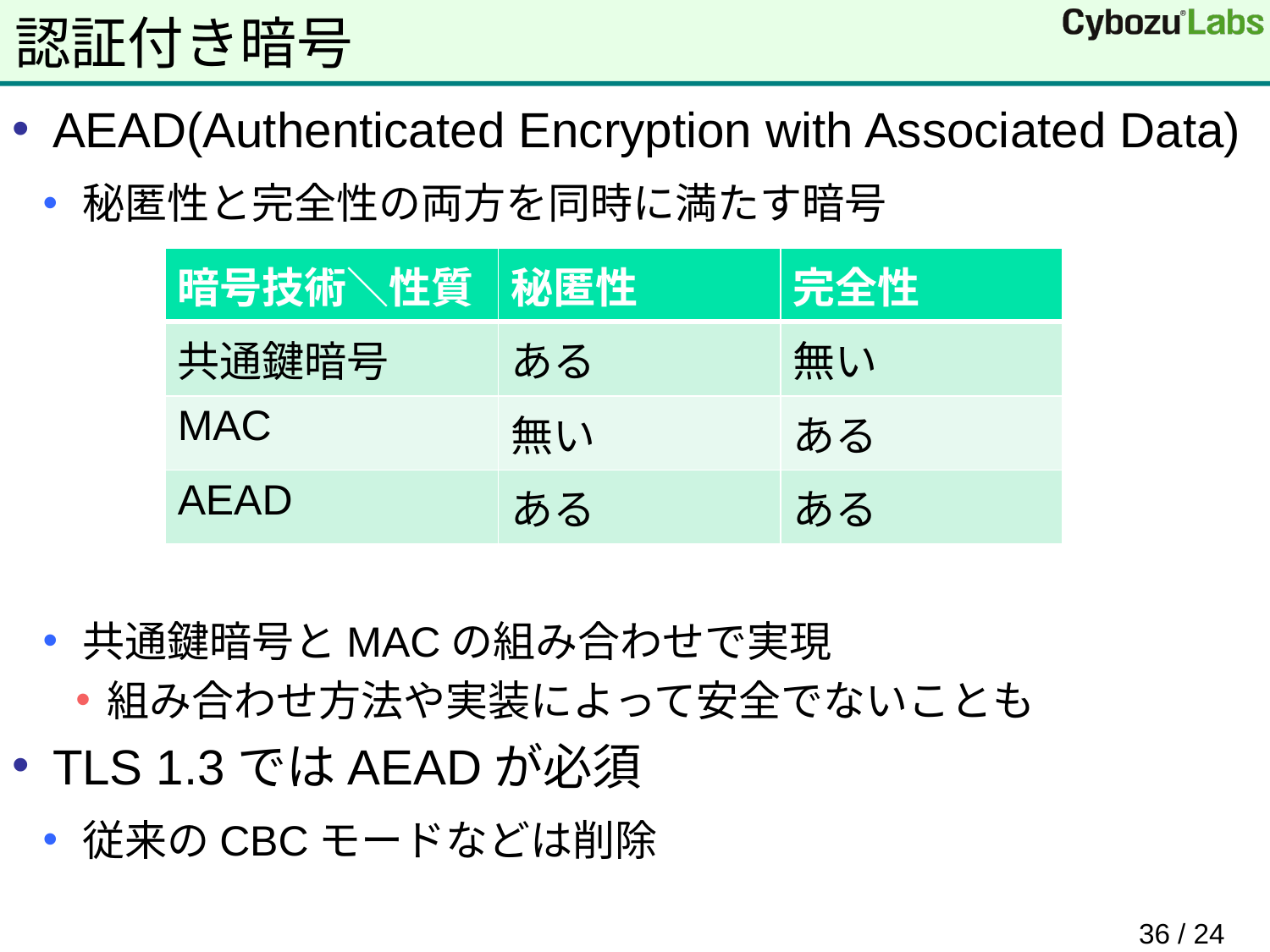

# 認証付き暗号
AEAD(Authenticated Encryption with Associated Data)
秘匿性と完全性の両方を同時に満たす暗号

共通鍵暗号とMACの組み合わせで実現
組み合わせ方法や実装によって安全でないことも
TLS 1.3ではAEADが必須
従来のCBCモードなどは削除
| 暗号技術＼性質 | 秘匿性 | 完全性 |
| --- | --- | --- |
| 共通鍵暗号 | ある | 無い |
| MAC | 無い | ある |
| AEAD | ある | ある |
    36 / 24